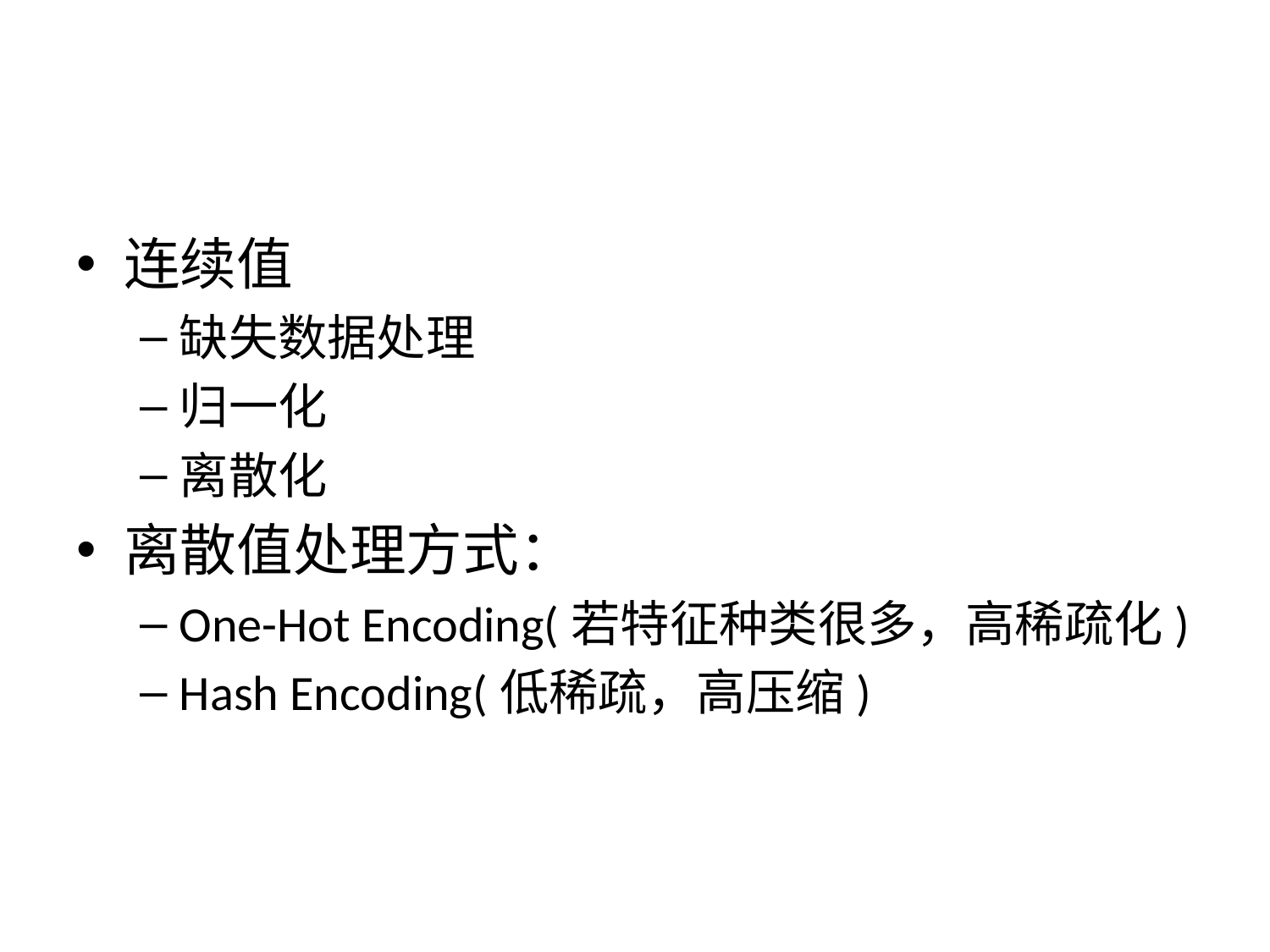

#
连续值
缺失数据处理
归一化
离散化
离散值处理方式：
One-Hot Encoding(若特征种类很多，高稀疏化)
Hash Encoding(低稀疏，高压缩)